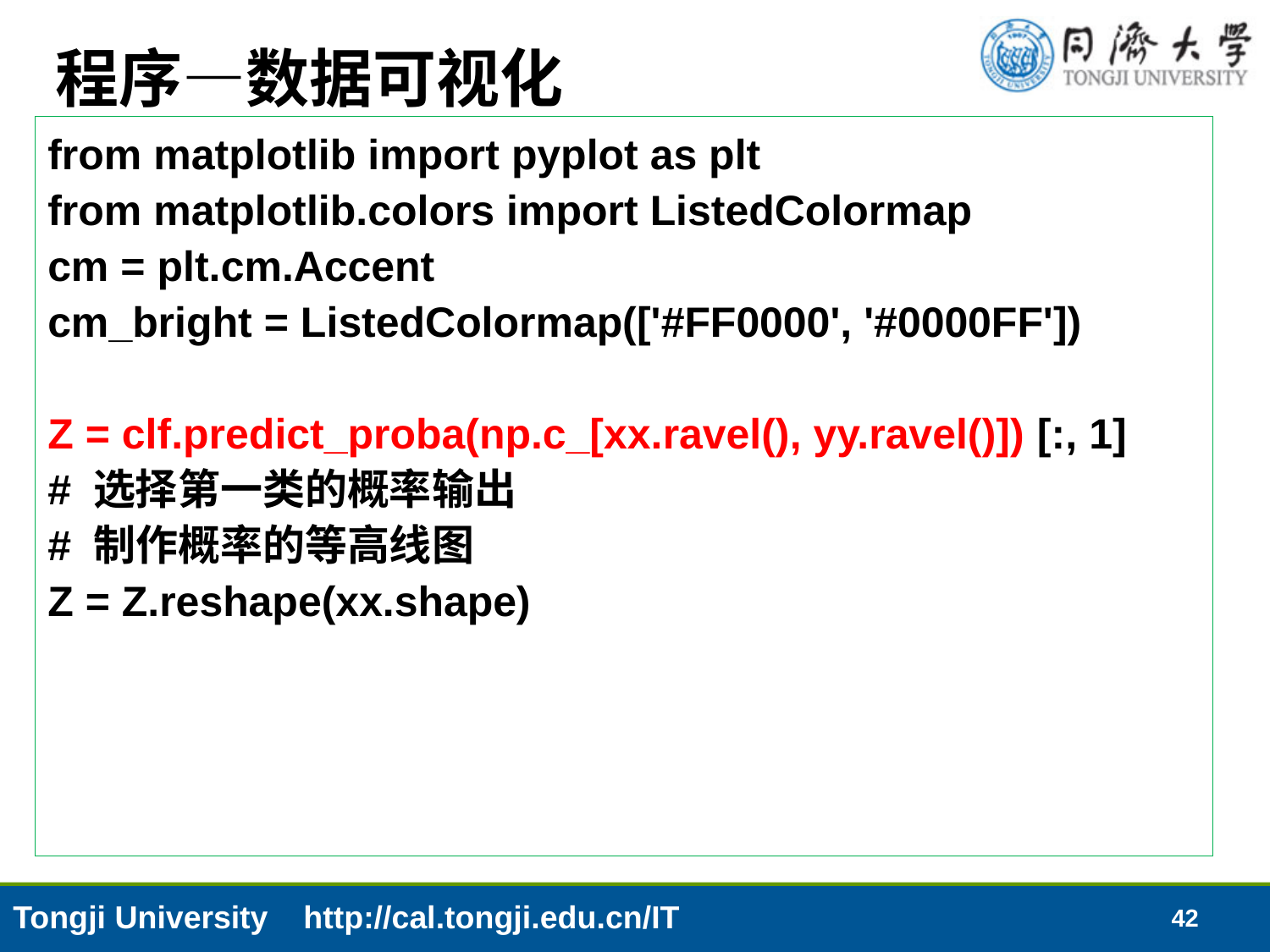

# 程序—数据可视化
from matplotlib import pyplot as plt
from matplotlib.colors import ListedColormap
cm = plt.cm.Accent
cm_bright = ListedColormap(['#FF0000', '#0000FF'])

Z = clf.predict_proba(np.c_[xx.ravel(), yy.ravel()]) [:, 1]
# 选择第一类的概率输出
# 制作概率的等高线图
Z = Z.reshape(xx.shape)